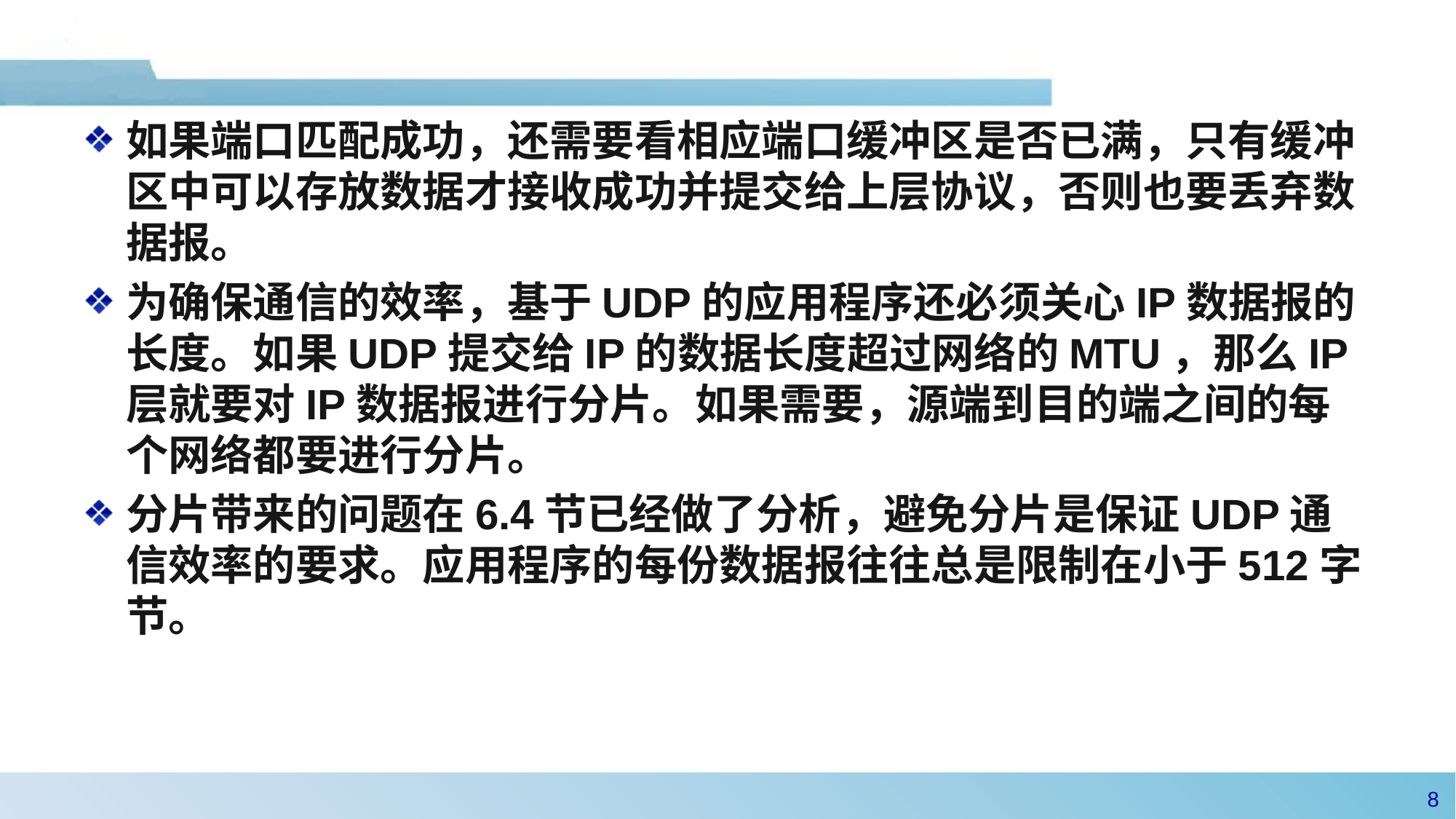

如果端口匹配成功，还需要看相应端口缓冲区是否已满，只有缓冲区中可以存放数据才接收成功并提交给上层协议，否则也要丢弃数据报。
为确保通信的效率，基于UDP的应用程序还必须关心IP数据报的长度。如果UDP提交给IP的数据长度超过网络的MTU，那么IP层就要对IP数据报进行分片。如果需要，源端到目的端之间的每个网络都要进行分片。
分片带来的问题在6.4节已经做了分析，避免分片是保证UDP通信效率的要求。应用程序的每份数据报往往总是限制在小于512字节。
8